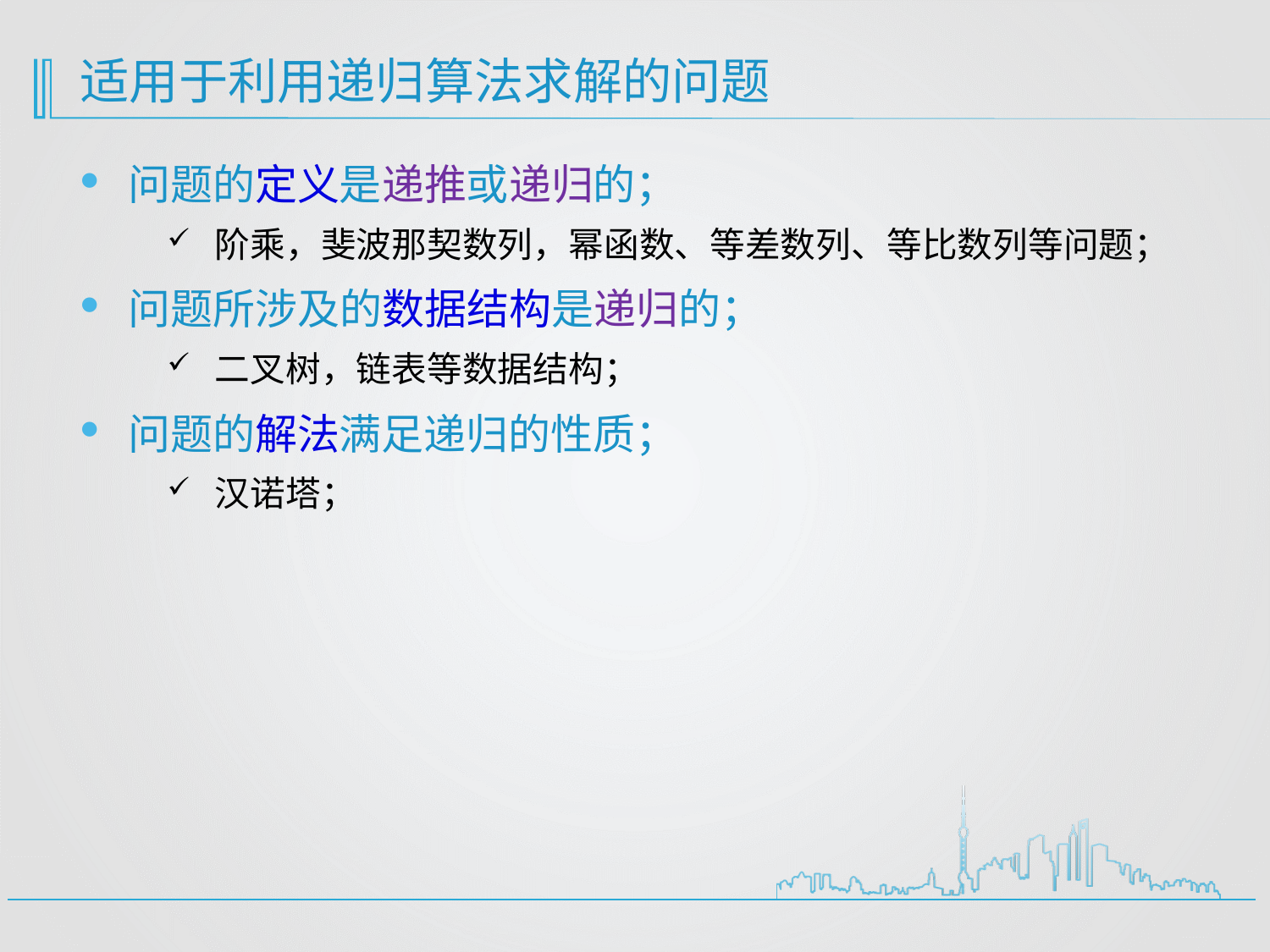

# 适用于利用递归算法求解的问题
问题的定义是递推或递归的；
阶乘，斐波那契数列，幂函数、等差数列、等比数列等问题；
问题所涉及的数据结构是递归的；
二叉树，链表等数据结构；
问题的解法满足递归的性质；
汉诺塔；